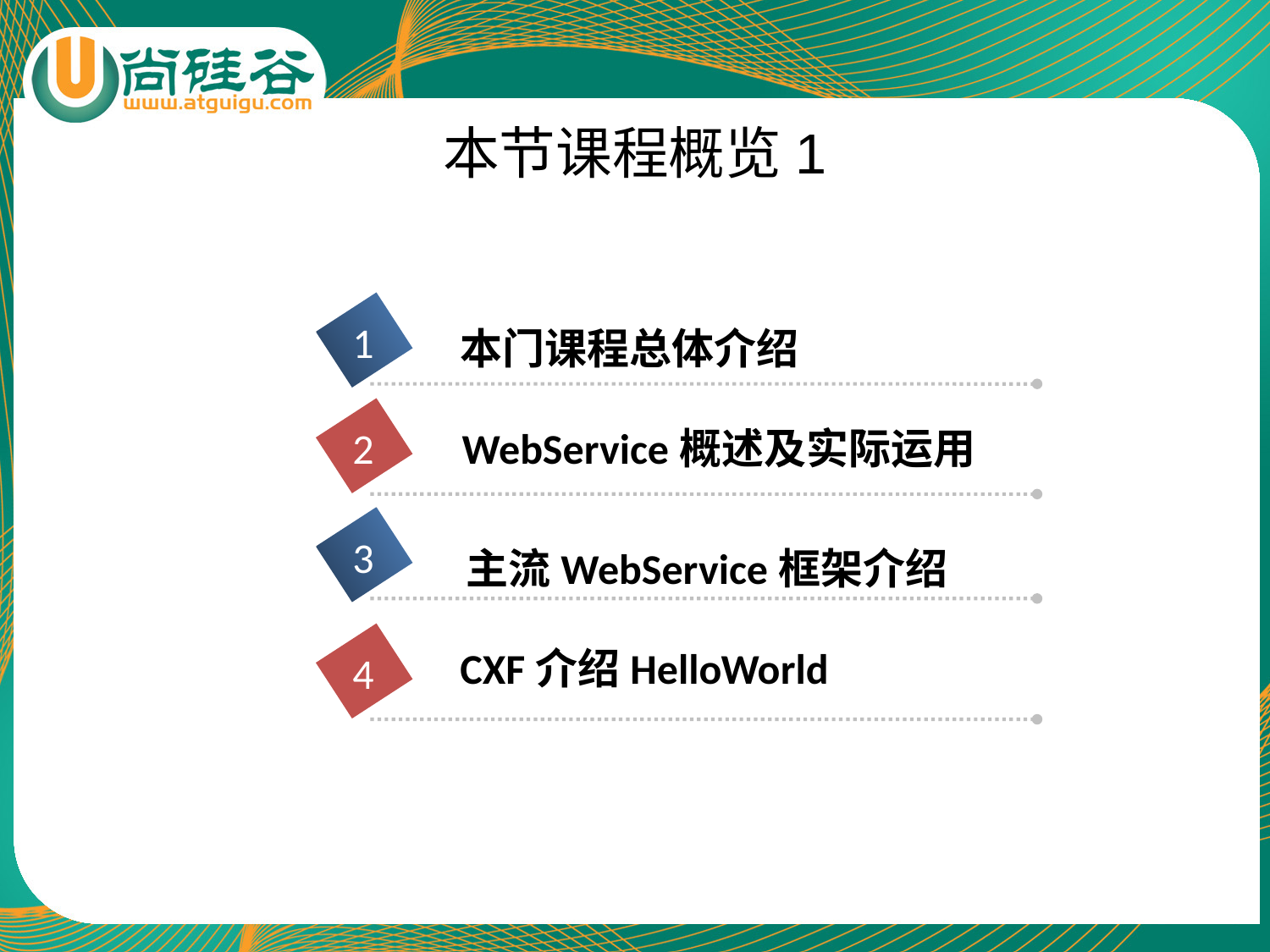

# 本节课程概览1

1
本门课程总体介绍

2
WebService概述及实际运用

3
主流WebService框架介绍

CXF介绍HelloWorld
4